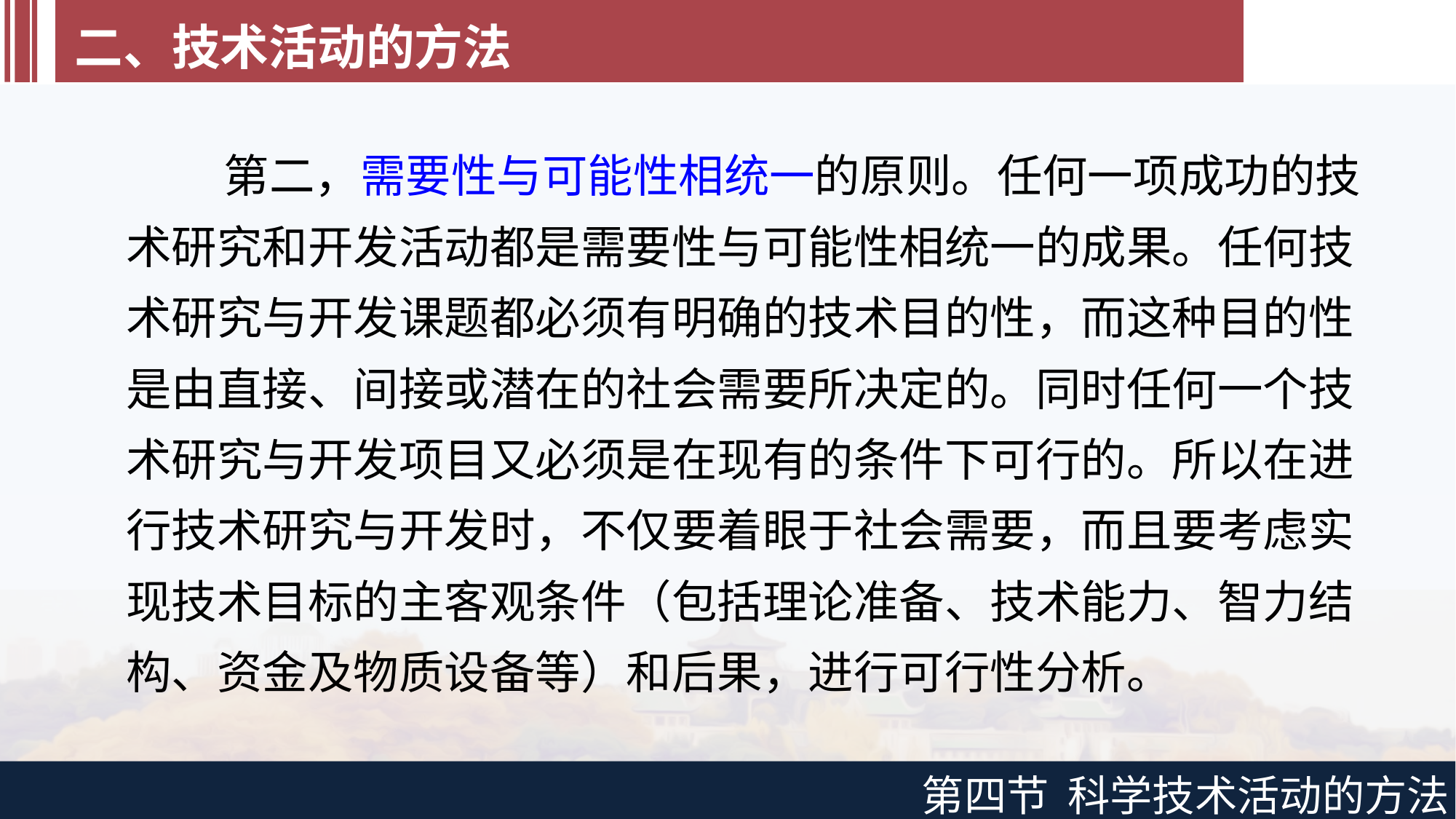

二、技术活动的方法
第二，需要性与可能性相统一的原则。任何一项成功的技术研究和开发活动都是需要性与可能性相统一的成果。任何技术研究与开发课题都必须有明确的技术目的性，而这种目的性是由直接、间接或潜在的社会需要所决定的。同时任何一个技术研究与开发项目又必须是在现有的条件下可行的。所以在进行技术研究与开发时，不仅要着眼于社会需要，而且要考虑实现技术目标的主客观条件（包括理论准备、技术能力、智力结构、资金及物质设备等）和后果，进行可行性分析。

第四节  科学技术活动的方法